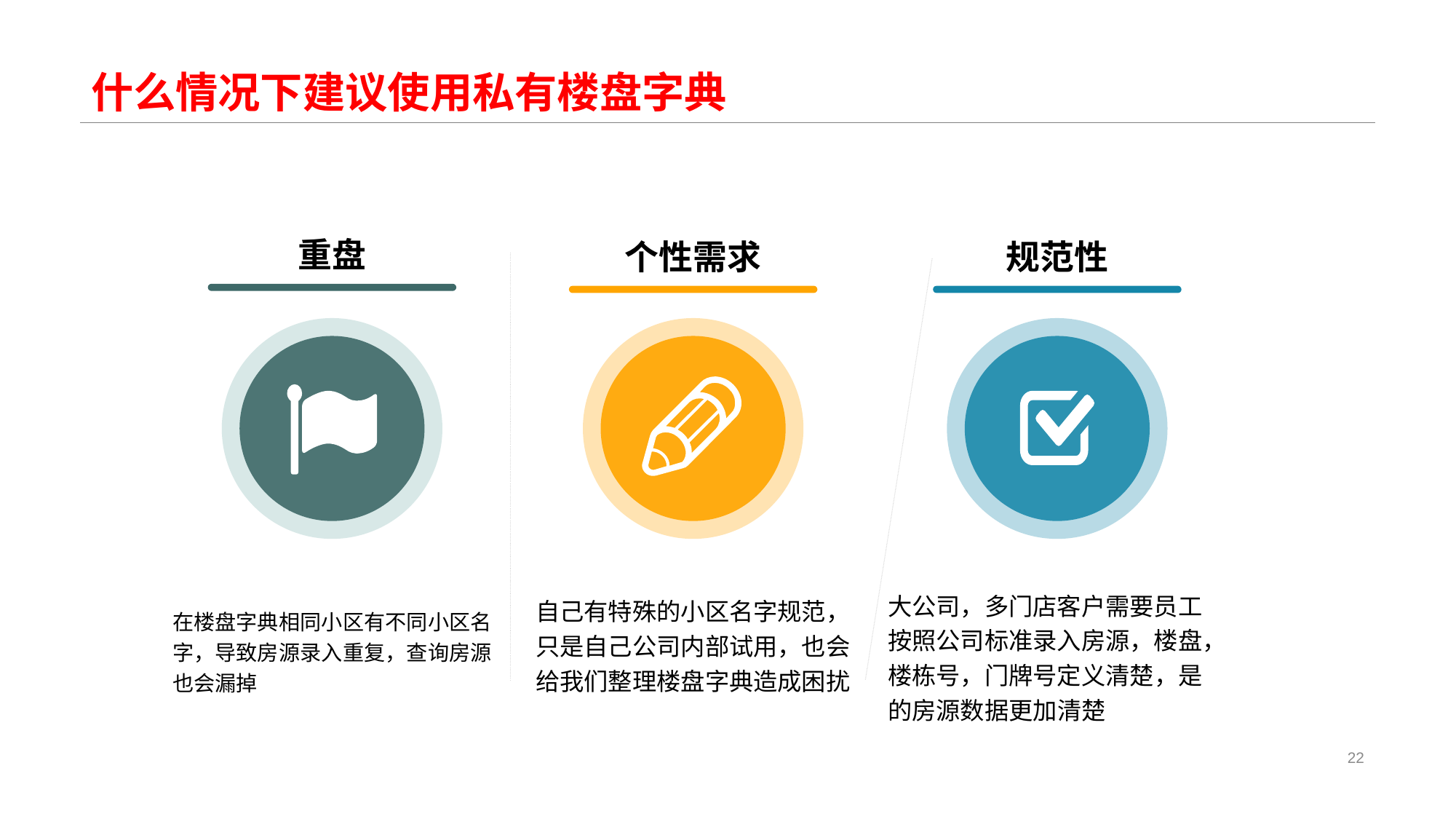

# 什么情况下建议使用私有楼盘字典
重盘
个性需求
规范性

自己有特殊的小区名字规范，只是自己公司内部试用，也会给我们整理楼盘字典造成困扰
大公司，多门店客户需要员工按照公司标准录入房源，楼盘，楼栋号，门牌号定义清楚，是的房源数据更加清楚
在楼盘字典相同小区有不同小区名字，导致房源录入重复，查询房源也会漏掉
22